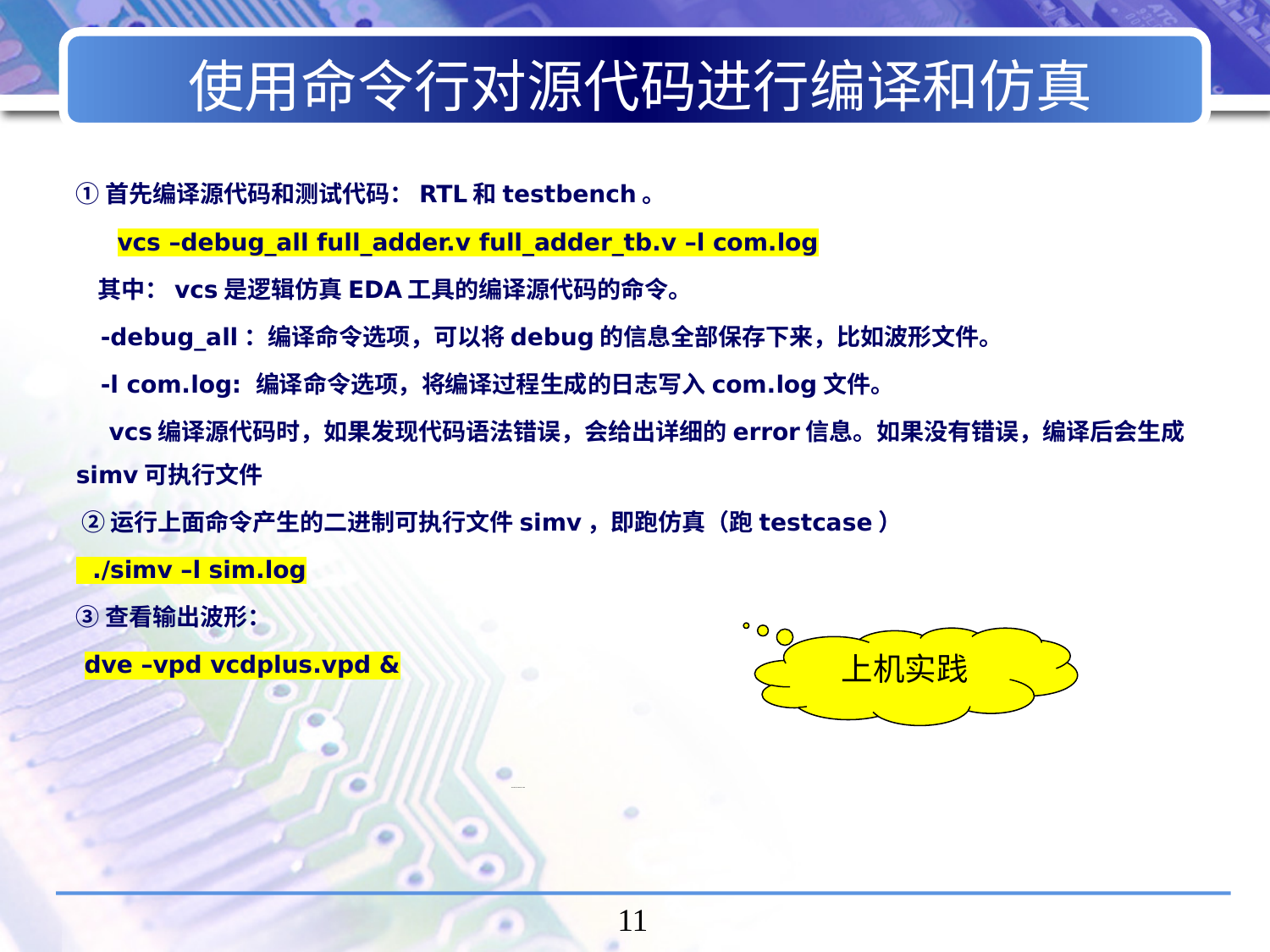

# 使用命令行对源代码进行编译和仿真
①首先编译源代码和测试代码：RTL和testbench。
     vcs –debug_all full_adder.v full_adder_tb.v –l com.log
   其中：vcs是逻辑仿真EDA工具的编译源代码的命令。
   -debug_all：编译命令选项，可以将debug的信息全部保存下来，比如波形文件。
   -l com.log: 编译命令选项，将编译过程生成的日志写入com.log文件。
    vcs编译源代码时，如果发现代码语法错误，会给出详细的error信息。如果没有错误，编译后会生成simv可执行文件
 ②运行上面命令产生的二进制可执行文件simv，即跑仿真（跑testcase）
  ./simv –l sim.log
③查看输出波形：
 dve –vpd vcdplus.vpd &

上机实践
www.eecourse.com
11